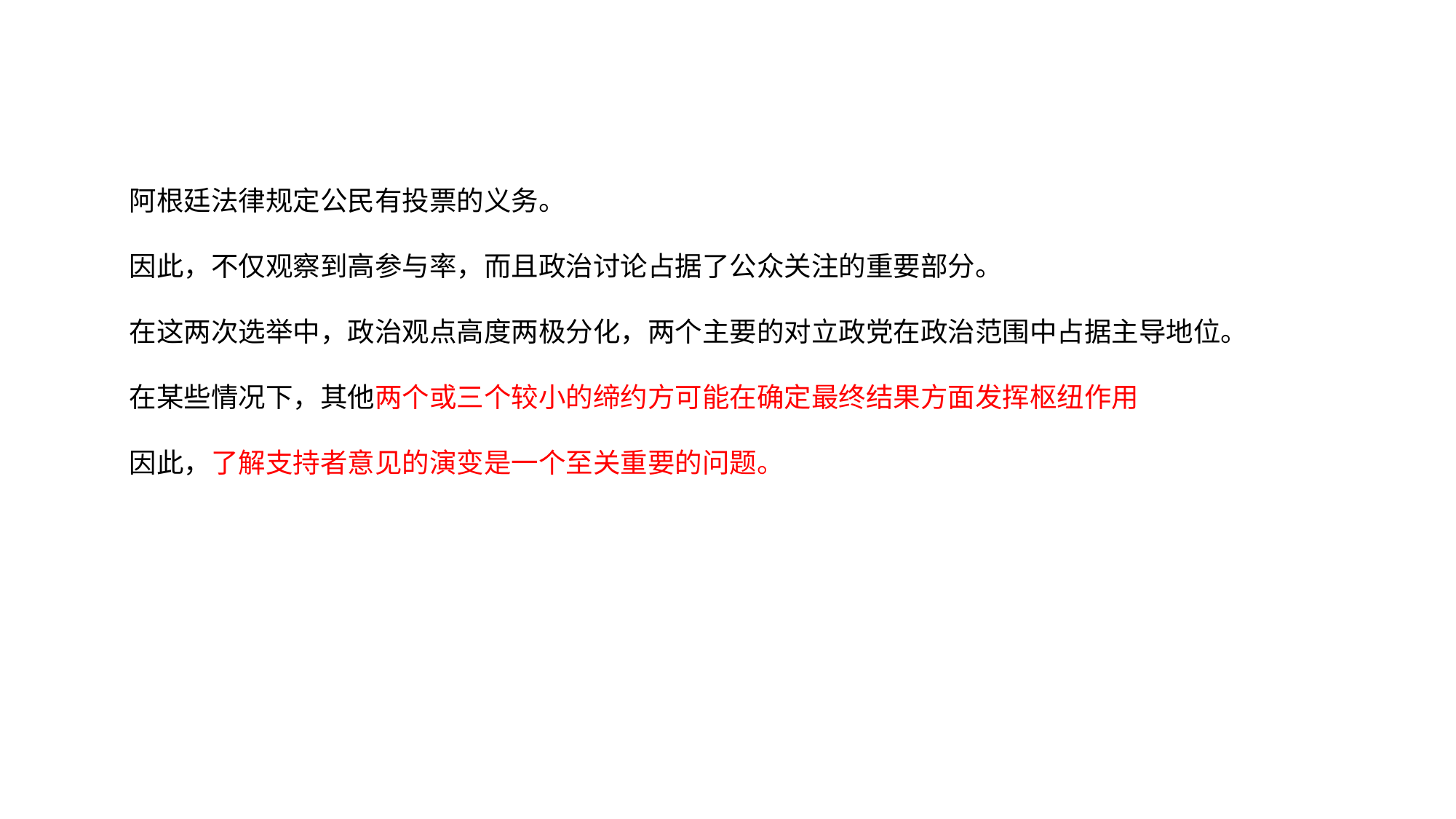

阿根廷法律规定公民有投票的义务。
因此，不仅观察到高参与率，而且政治讨论占据了公众关注的重要部分。
在这两次选举中，政治观点高度两极分化，两个主要的对立政党在政治范围中占据主导地位。
在某些情况下，其他两个或三个较小的缔约方可能在确定最终结果方面发挥枢纽作用
因此，了解支持者意见的演变是一个至关重要的问题。